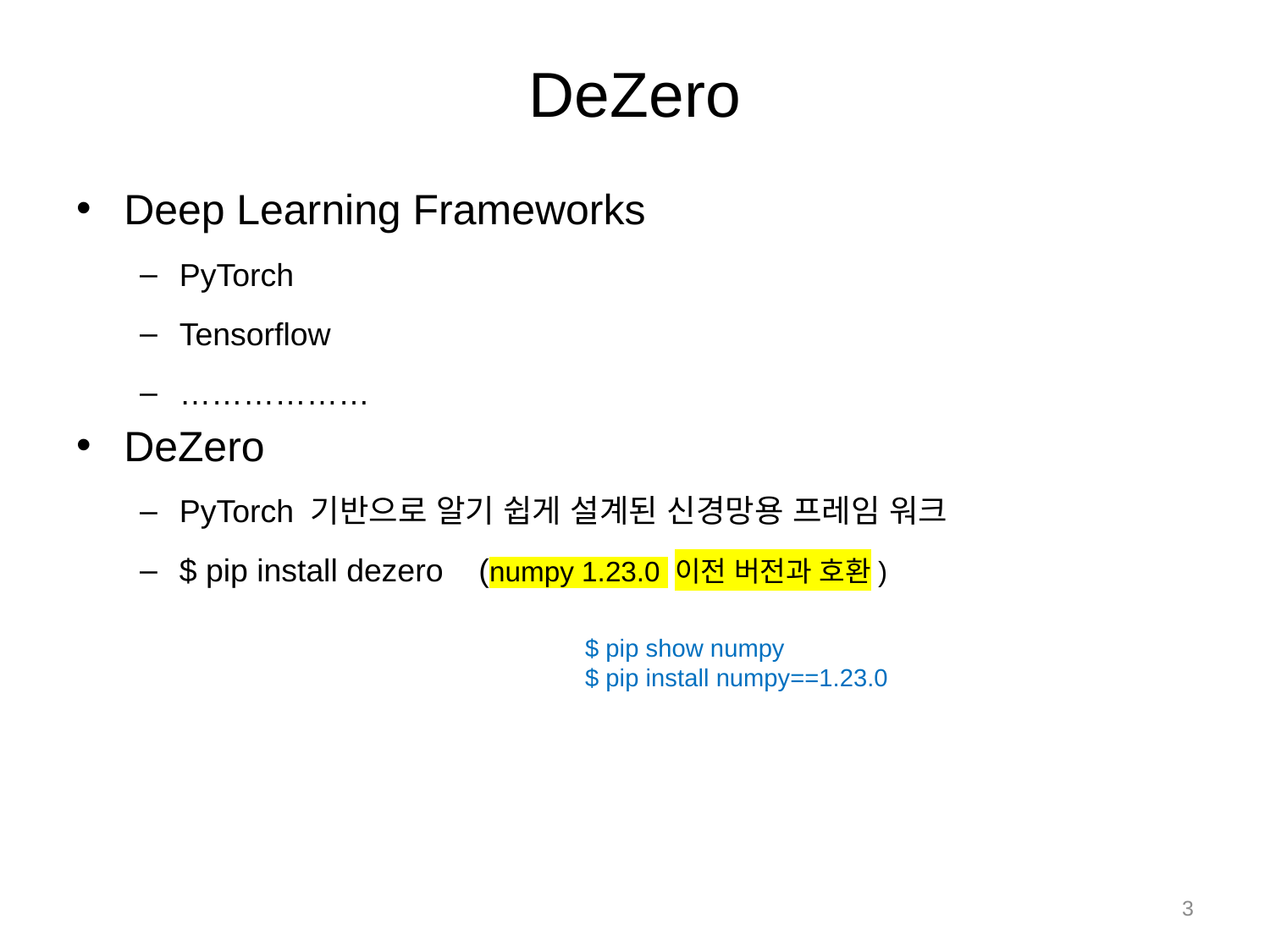

# DeZero
Deep Learning Frameworks
PyTorch
Tensorflow
………………
DeZero
PyTorch 기반으로 알기 쉽게 설계된 신경망용 프레임 워크
$ pip install dezero    (numpy 1.23.0 이전 버전과 호환)
$ pip show numpy
$ pip install numpy==1.23.0
3